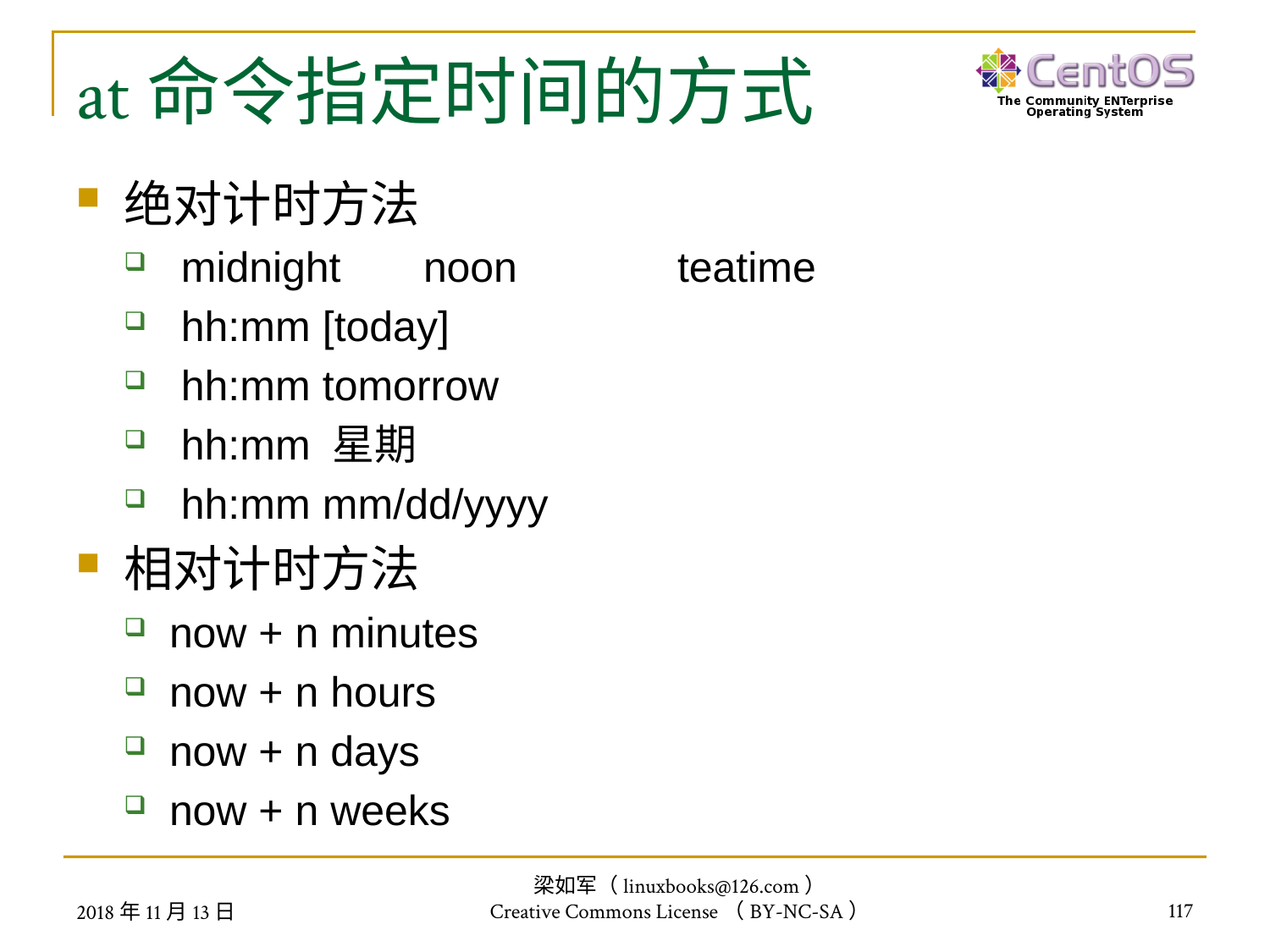

# at命令指定时间的方式
绝对计时方法
 midnight	noon		teatime
 hh:mm [today]
 hh:mm tomorrow
 hh:mm 星期
 hh:mm mm/dd/yyyy
相对计时方法
now + n minutes
now + n hours
now + n days
now + n weeks
梁如军（linuxbooks@126.com）
Creative Commons License（BY-NC-SA）
2018年11月13日
117